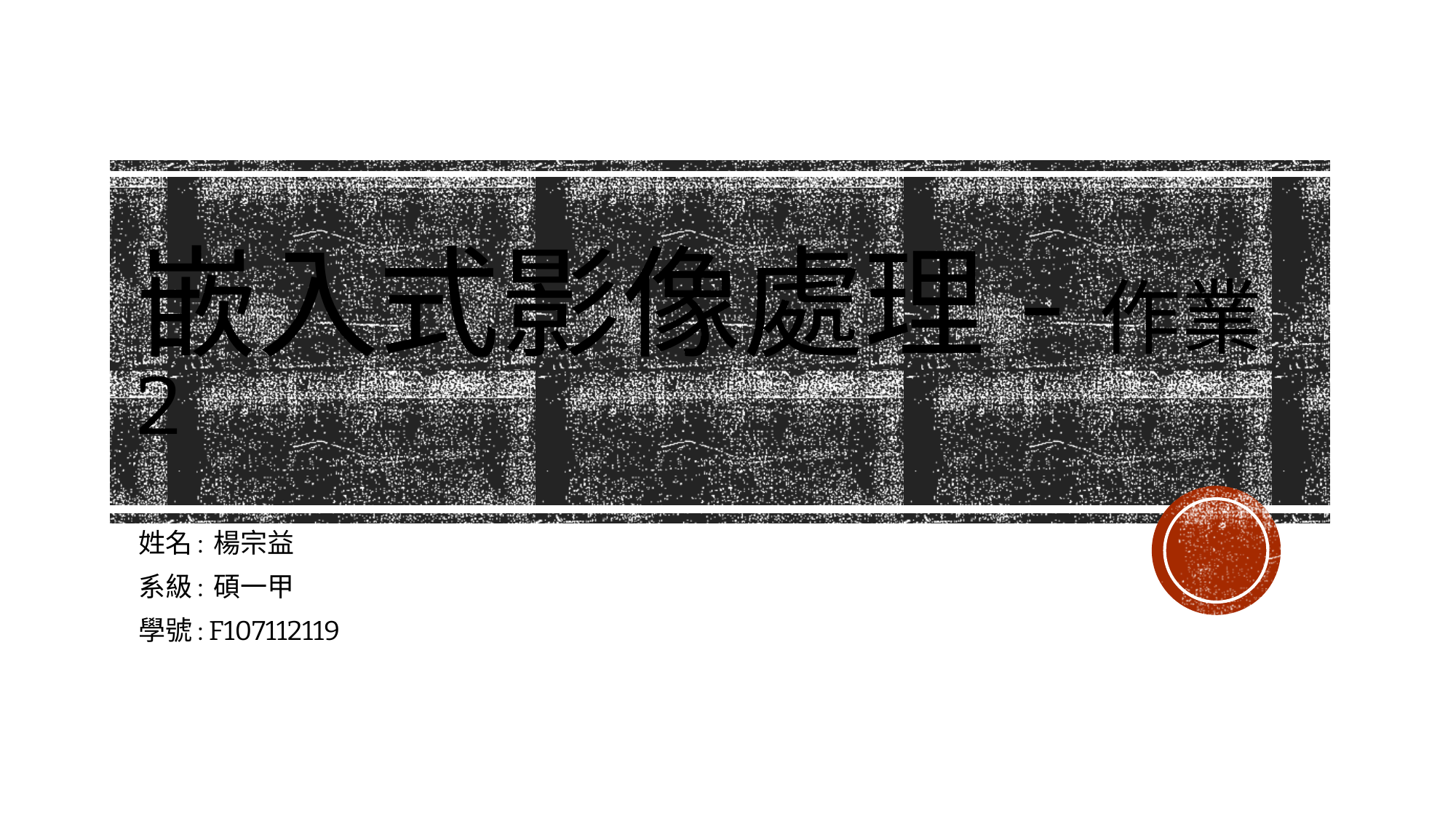

# 嵌入式影像處理-作業2
姓名: 楊宗益
系級: 碩一甲
學號: F107112119